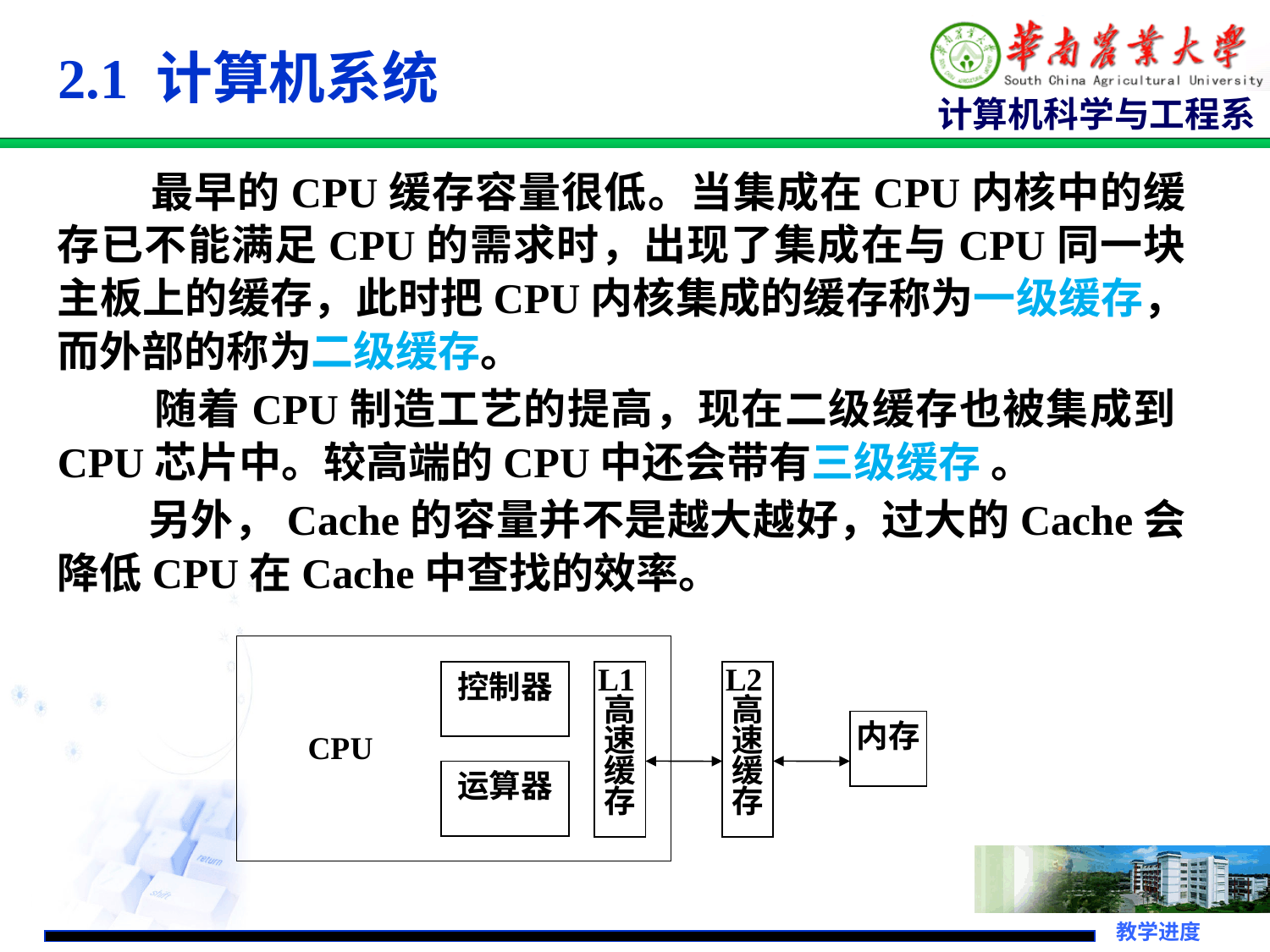

2.1 计算机系统
        最早的CPU缓存容量很低。当集成在CPU内核中的缓存已不能满足CPU的需求时，出现了集成在与CPU同一块主板上的缓存，此时把CPU内核集成的缓存称为一级缓存，而外部的称为二级缓存。
        随着CPU制造工艺的提高，现在二级缓存也被集成到CPU芯片中。较高端的CPU中还会带有三级缓存 。
        另外，Cache的容量并不是越大越好，过大的Cache会降低CPU在Cache中查找的效率。

控制器
L1高速缓存
L2高速缓存
内存
CPU
运算器